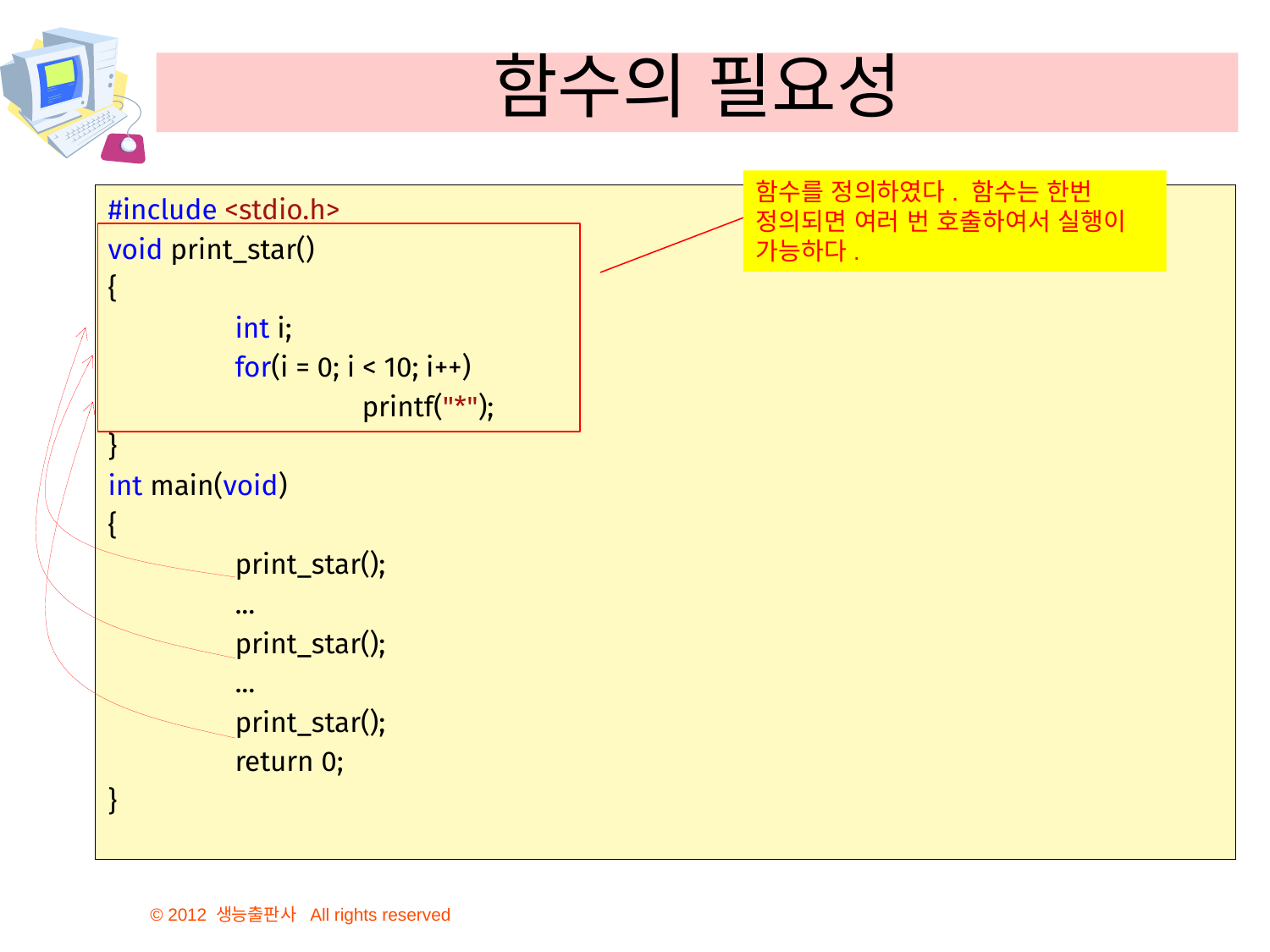

# 함수의 필요성
함수를 정의하였다. 함수는 한번 정의되면 여러 번 호출하여서 실행이 가능하다.
#include <stdio.h>
void print_star()
{
	int i;
	for(i = 0; i < 10; i++)
		printf("*");
}
int main(void)
{
	print_star();
	...
	print_star();
	...
	print_star();
	return 0;
}